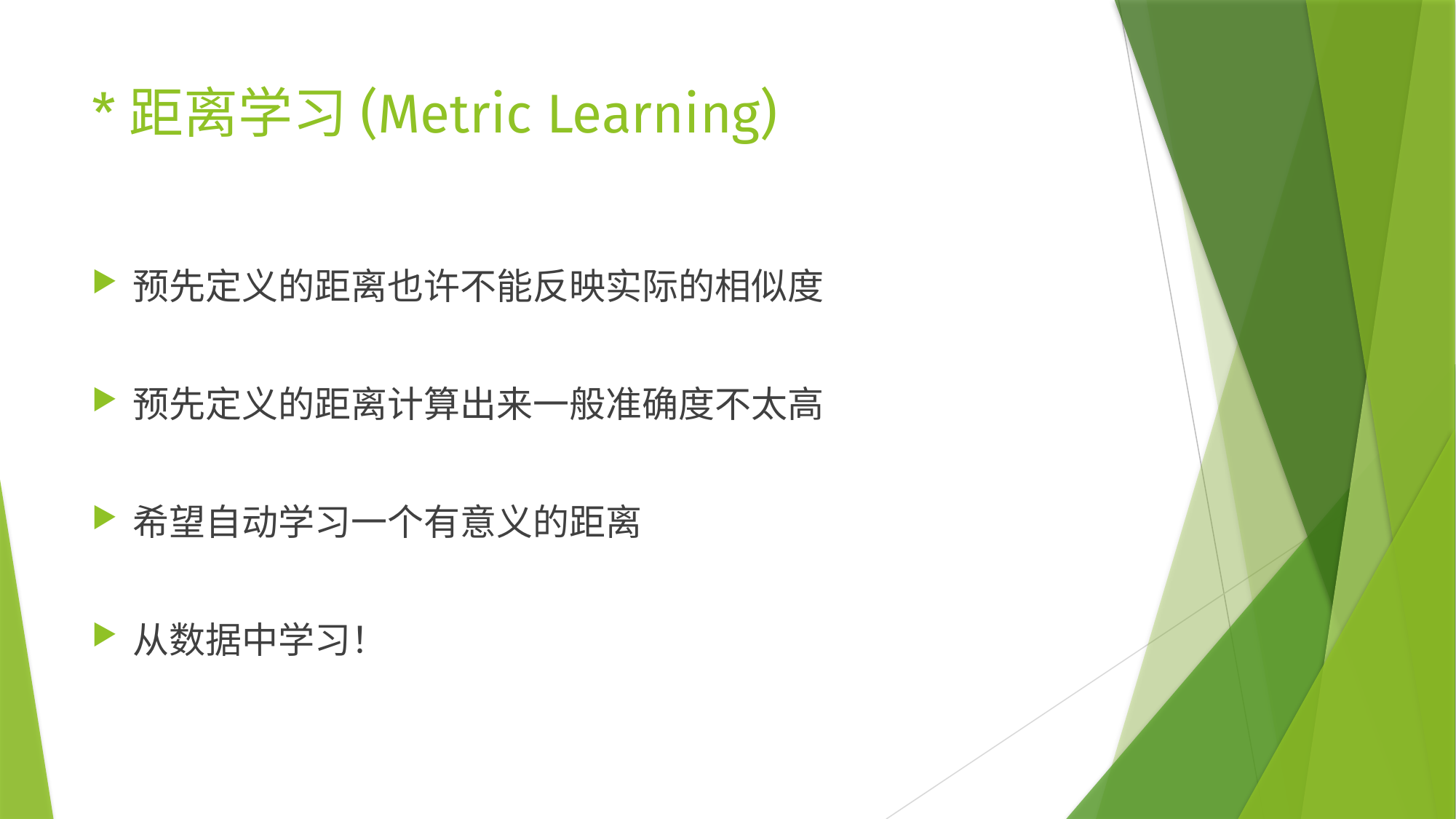

# *距离学习(Metric Learning)
预先定义的距离也许不能反映实际的相似度

预先定义的距离计算出来一般准确度不太高

希望自动学习一个有意义的距离

从数据中学习！